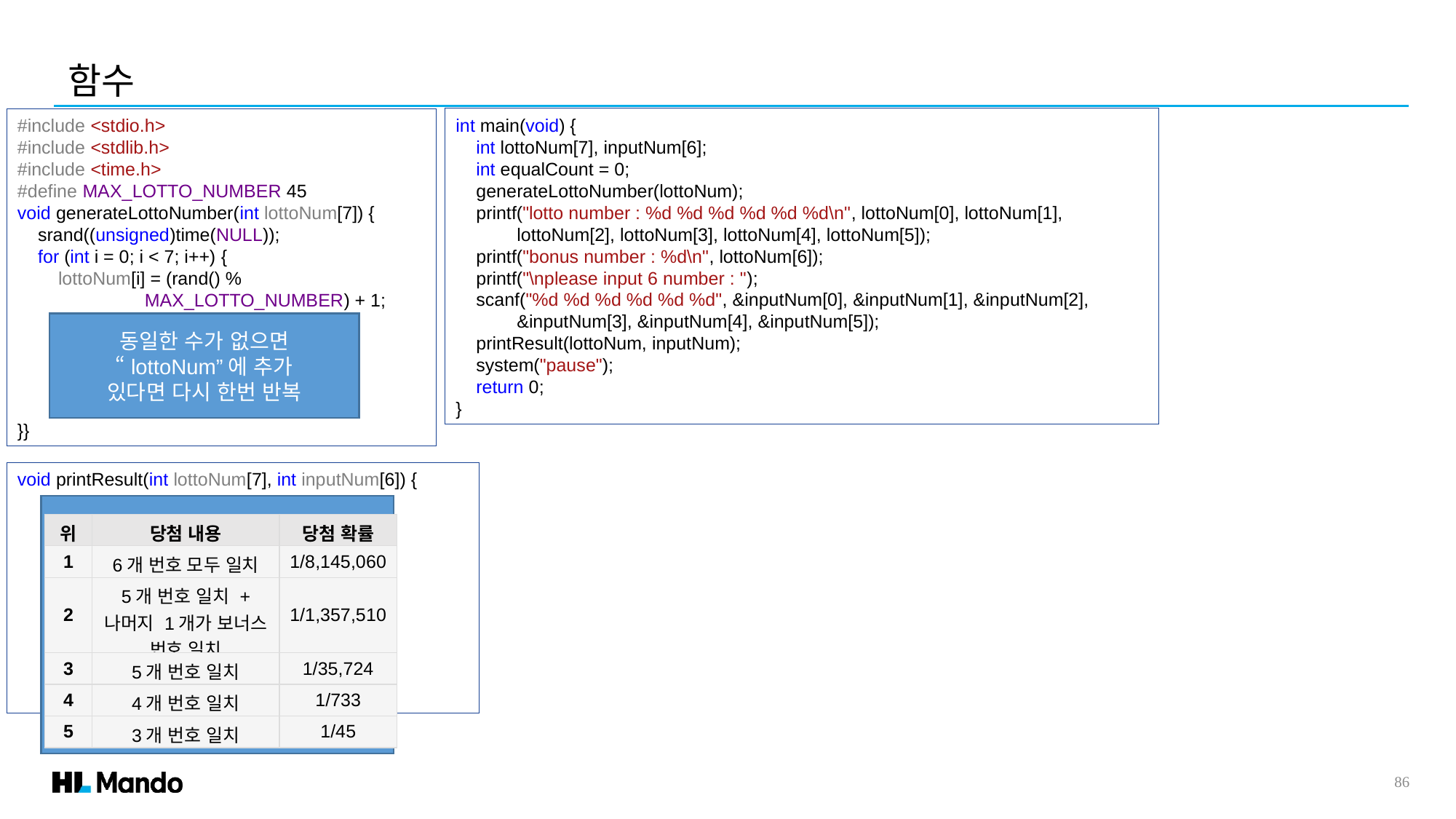

함수
#include <stdio.h>
#include <stdlib.h>
#include <time.h>
#define MAX_LOTTO_NUMBER 45
void generateLottoNumber(int lottoNum[7]) {
    srand((unsigned)time(NULL));
    for (int i = 0; i < 7; i++) {
        lottoNum[i] = (rand() %
                         MAX_LOTTO_NUMBER) + 1;

}}
int main(void) {
    int lottoNum[7], inputNum[6];
    int equalCount = 0;
    generateLottoNumber(lottoNum);
    printf("lotto number : %d %d %d %d %d %d\n", lottoNum[0], lottoNum[1],
            lottoNum[2], lottoNum[3], lottoNum[4], lottoNum[5]);
    printf("bonus number : %d\n", lottoNum[6]);
    printf("\nplease input 6 number : ");
    scanf("%d %d %d %d %d %d", &inputNum[0], &inputNum[1], &inputNum[2],
            &inputNum[3], &inputNum[4], &inputNum[5]);
    printResult(lottoNum, inputNum);
    system("pause");
    return 0;
}
동일한 수가 없으면 “lottoNum”에 추가
있다면 다시 한번 반복
void printResult(int lottoNum[7], int inputNum[6]) {

| 위 | 당첨 내용 | 당첨 확률 |
| --- | --- | --- |
| 1 | 6개 번호 모두 일치 | 1/8,145,060 |
| 2 | 5개 번호 일치 + 나머지 1개가 보너스 번호 일치 | 1/1,357,510 |
| 3 | 5개 번호 일치 | 1/35,724 |
| 4 | 4개 번호 일치 | 1/733 |
| 5 | 3개 번호 일치 | 1/45 |
86